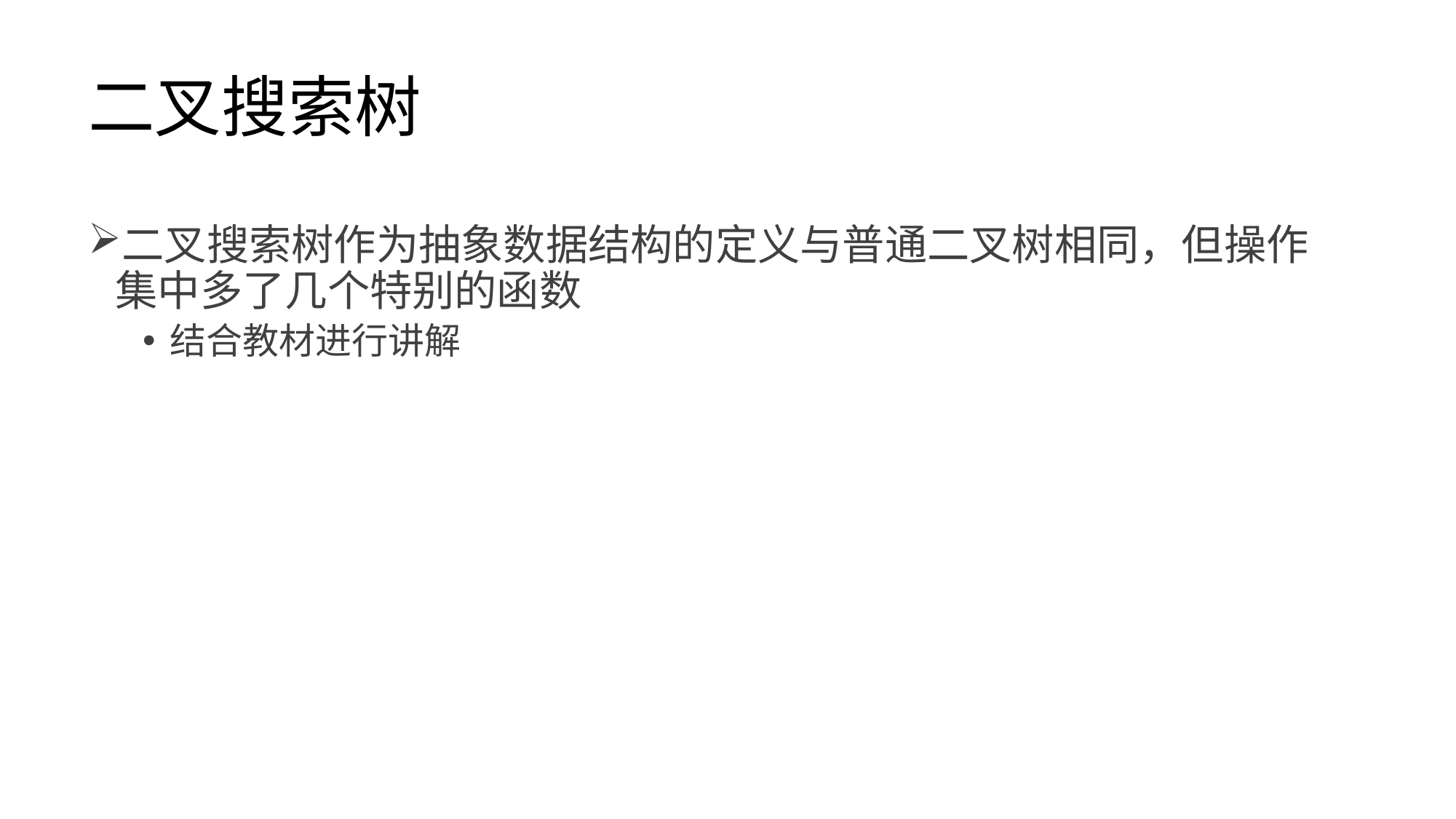

# 二叉搜索树
二叉搜索树作为抽象数据结构的定义与普通二叉树相同，但操作集中多了几个特别的函数
结合教材进行讲解